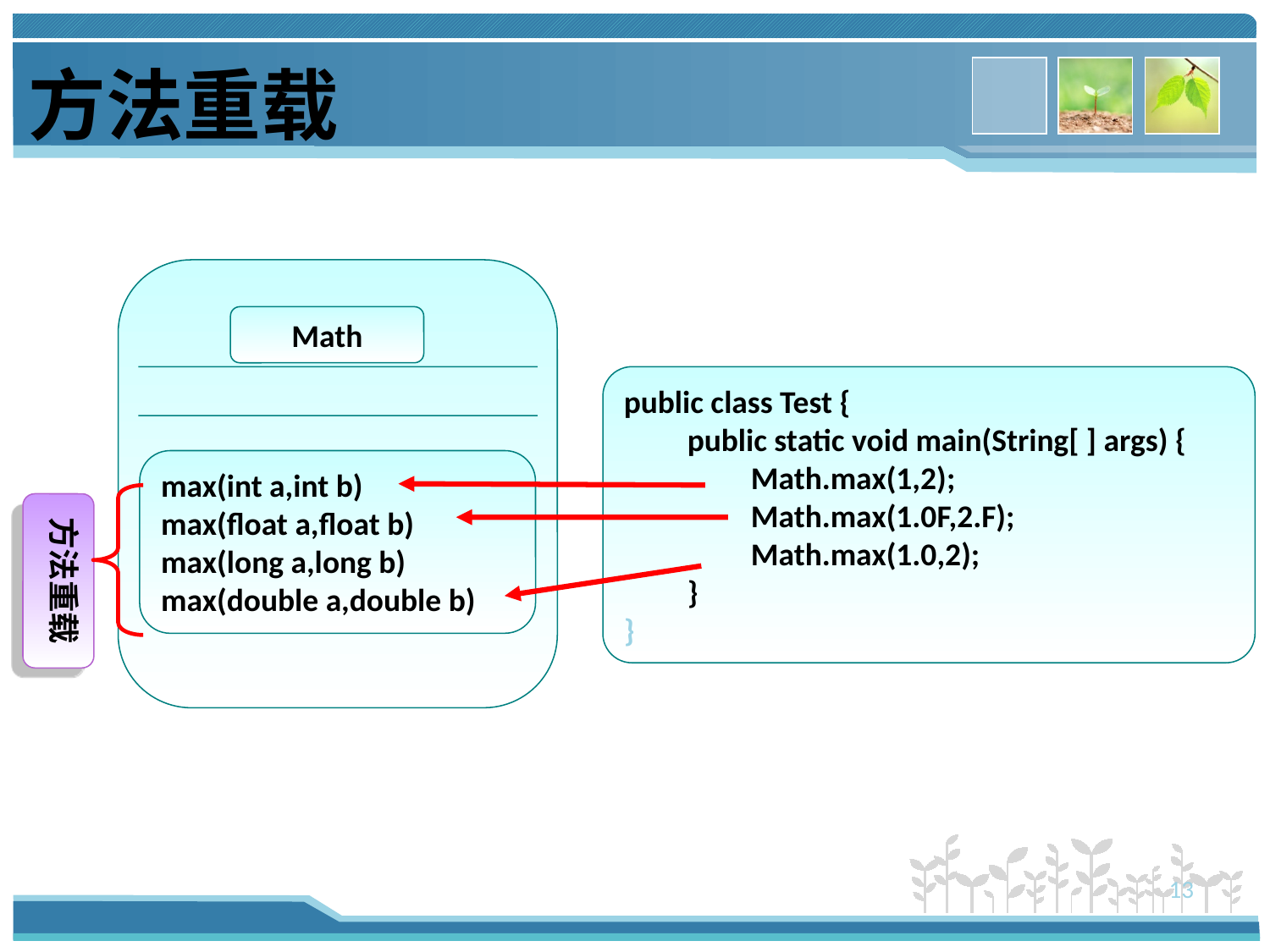

方法重载

Math
max(int a,int b)
max(float a,float b)
max(long a,long b)
max(double a,double b)
public class Test {
public static void main(String[ ] args) {
Math.max(1,2);
Math.max(1.0F,2.F);
Math.max(1.0,2);
}
}

方法重载

13